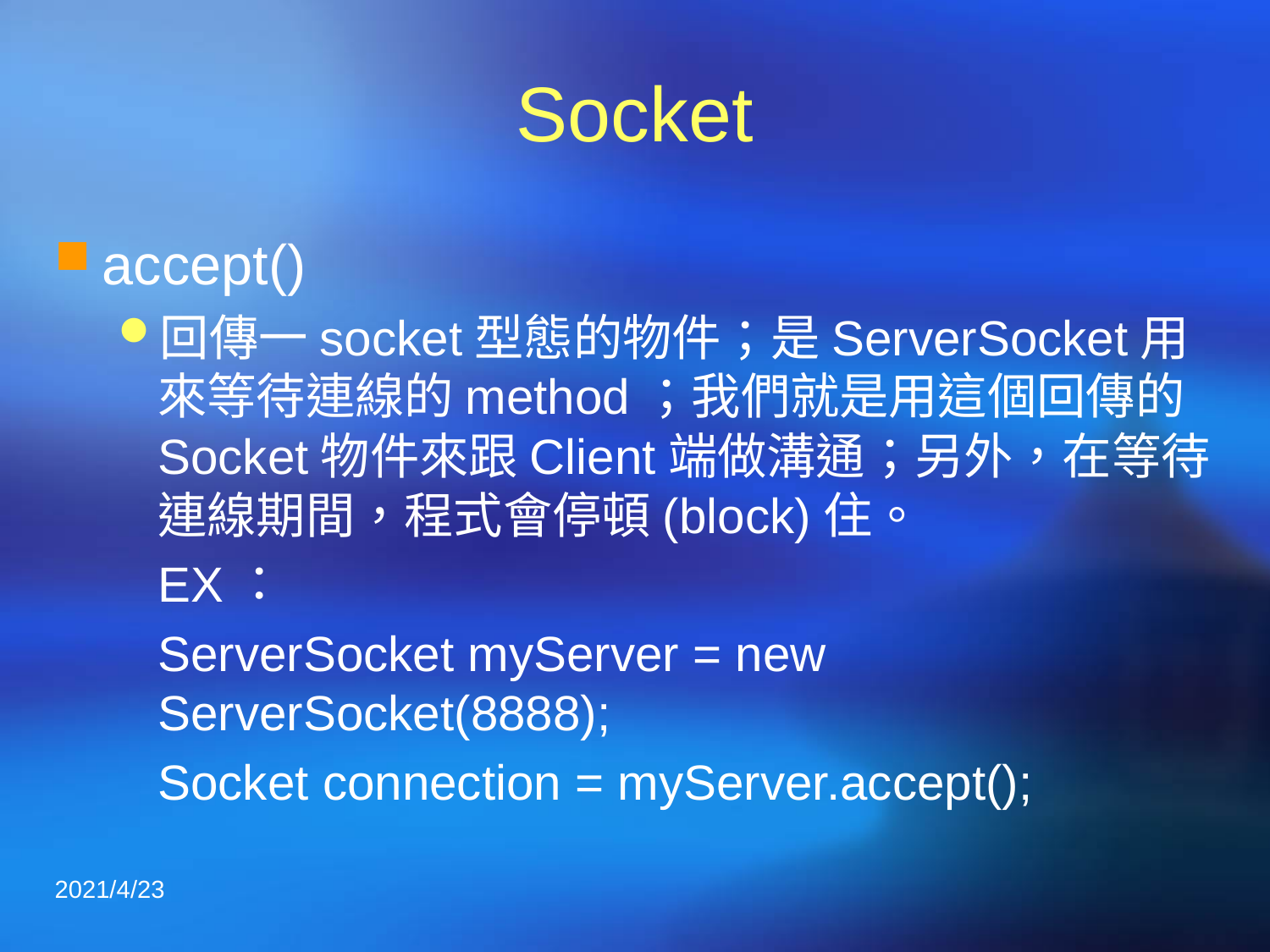

# Socket
accept()
回傳一socket型態的物件；是ServerSocket用來等待連線的method；我們就是用這個回傳的Socket物件來跟Client端做溝通；另外，在等待連線期間，程式會停頓(block)住。
	EX：
	ServerSocket myServer = new ServerSocket(8888);
	Socket connection = myServer.accept();
2021/4/23